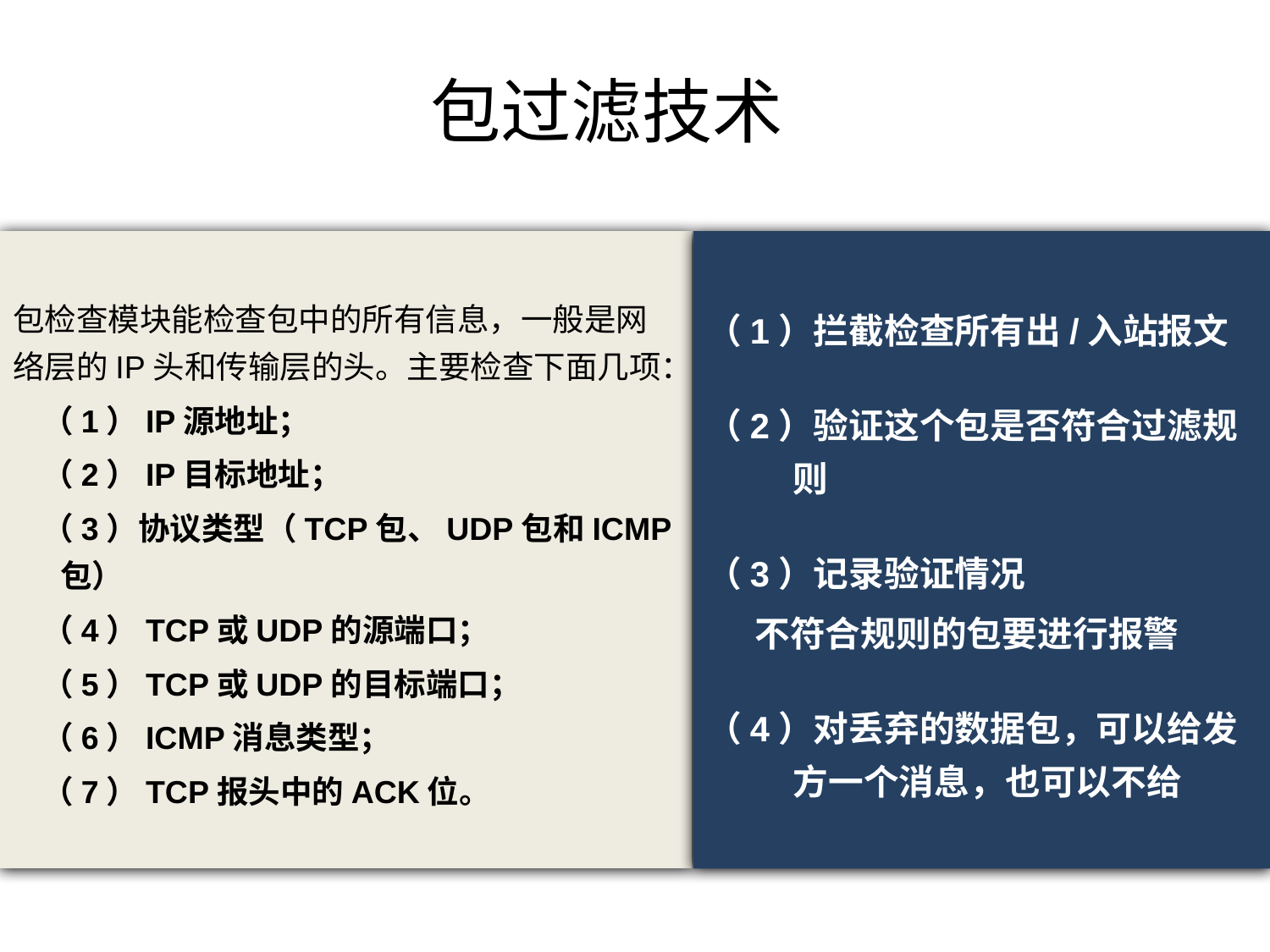

# 包过滤技术
（1）拦截检查所有出/入站报文
（2）验证这个包是否符合过滤规则
（3）记录验证情况
     不符合规则的包要进行报警
（4）对丢弃的数据包，可以给发方一个消息，也可以不给
包检查模块能检查包中的所有信息，一般是网络层的IP头和传输层的头。主要检查下面几项：
   （1）IP源地址；
   （2）IP目标地址；
   （3）协议类型（TCP包、UDP包和ICMP包）
   （4）TCP或UDP的源端口；
   （5）TCP或UDP的目标端口；
   （6）ICMP消息类型；
   （7）TCP报头中的ACK位。